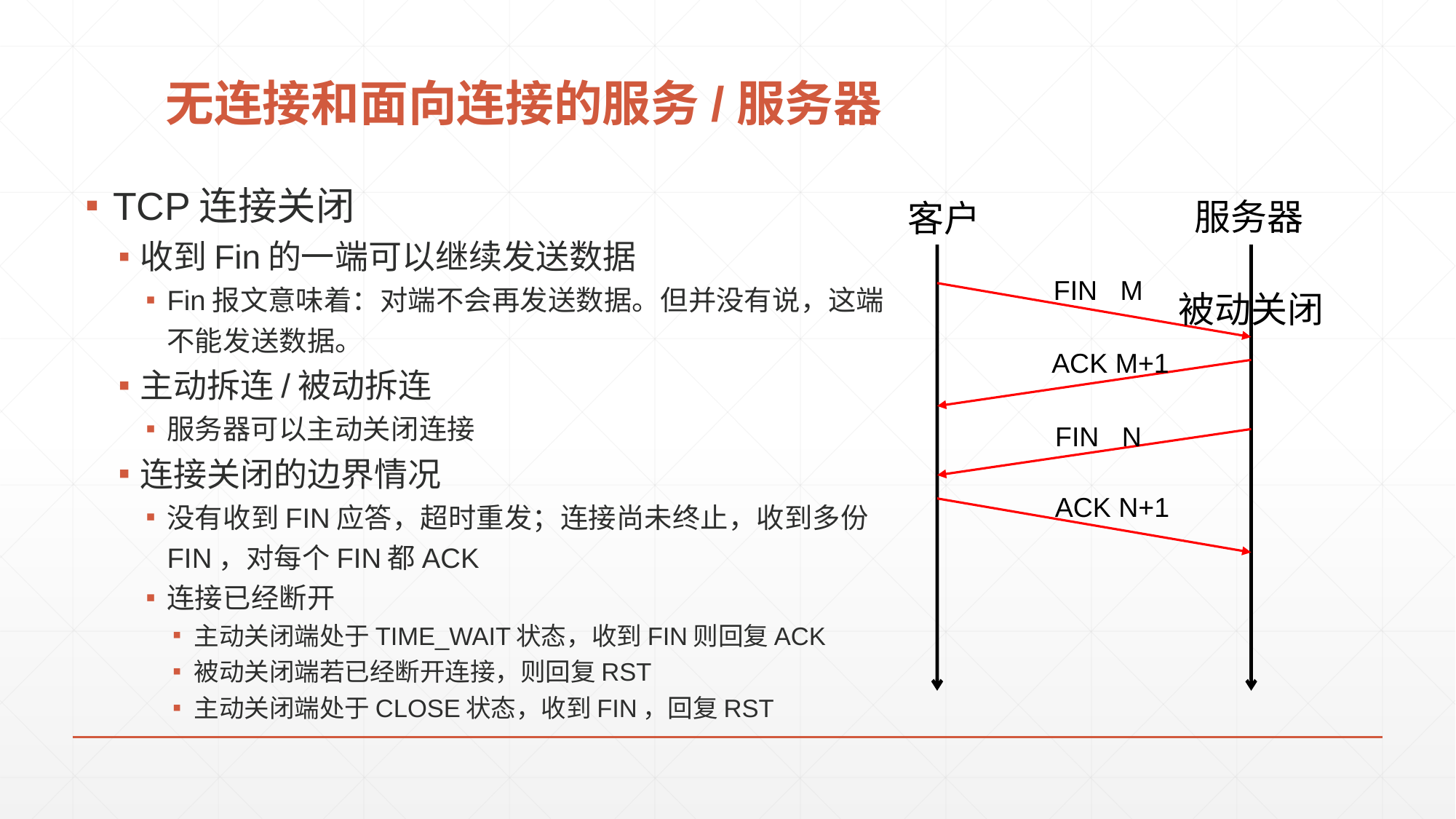

# 无连接和面向连接的服务/服务器
TCP连接关闭
收到Fin的一端可以继续发送数据
Fin报文意味着：对端不会再发送数据。但并没有说，这端不能发送数据。
主动拆连/被动拆连
服务器可以主动关闭连接
连接关闭的边界情况
没有收到FIN应答，超时重发；连接尚未终止，收到多份FIN，对每个FIN都ACK
连接已经断开
主动关闭端处于TIME_WAIT状态，收到FIN则回复ACK
被动关闭端若已经断开连接，则回复RST
主动关闭端处于CLOSE状态，收到FIN，回复RST

服务器
客户

FIN   M

ACK M+1

FIN   N

ACK N+1

被动关闭